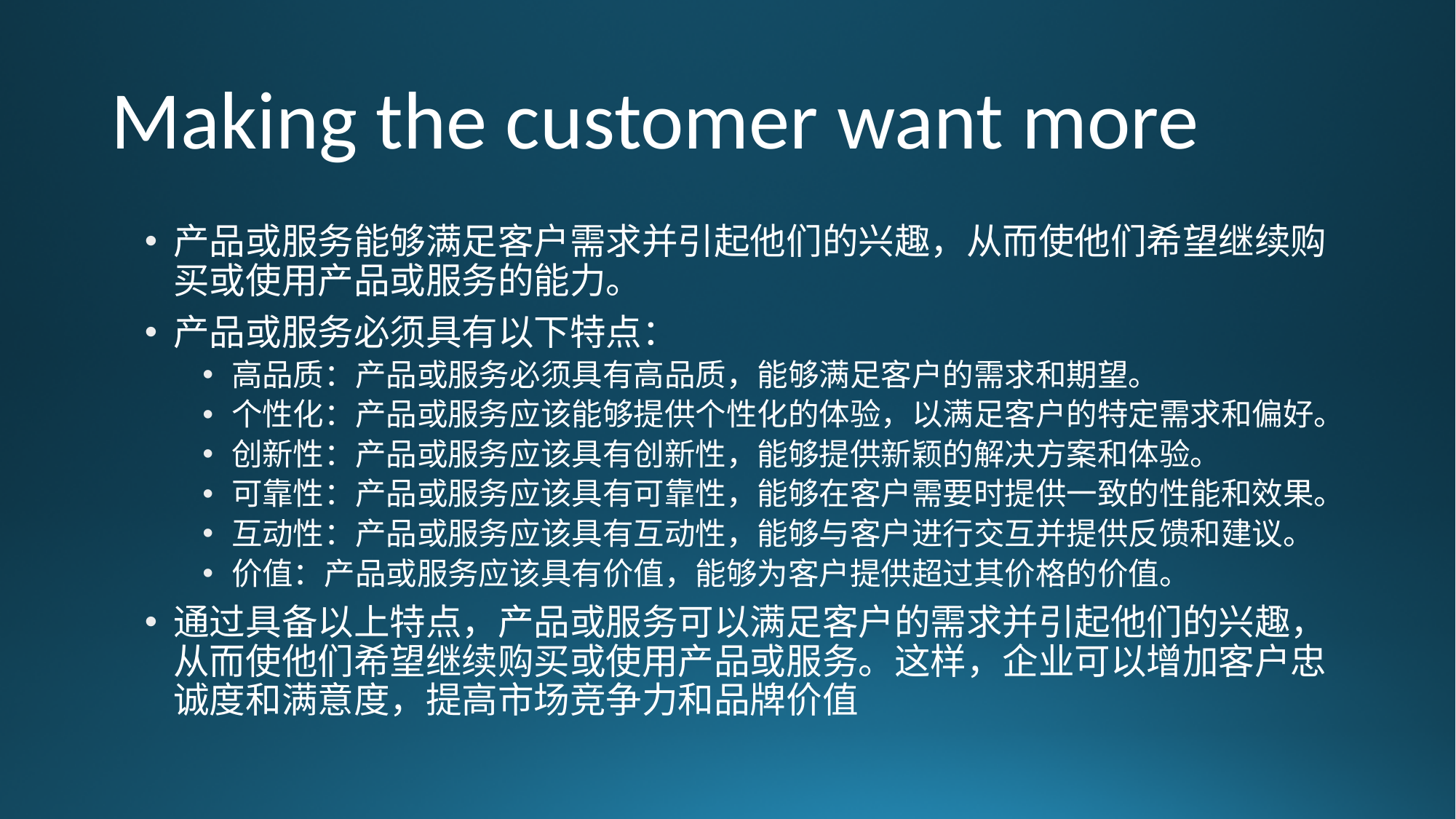

# Making the customer want more
产品或服务能够满足客户需求并引起他们的兴趣，从而使他们希望继续购买或使用产品或服务的能力。
产品或服务必须具有以下特点：
高品质：产品或服务必须具有高品质，能够满足客户的需求和期望。
个性化：产品或服务应该能够提供个性化的体验，以满足客户的特定需求和偏好。
创新性：产品或服务应该具有创新性，能够提供新颖的解决方案和体验。
可靠性：产品或服务应该具有可靠性，能够在客户需要时提供一致的性能和效果。
互动性：产品或服务应该具有互动性，能够与客户进行交互并提供反馈和建议。
价值：产品或服务应该具有价值，能够为客户提供超过其价格的价值。
通过具备以上特点，产品或服务可以满足客户的需求并引起他们的兴趣，从而使他们希望继续购买或使用产品或服务。这样，企业可以增加客户忠诚度和满意度，提高市场竞争力和品牌价值